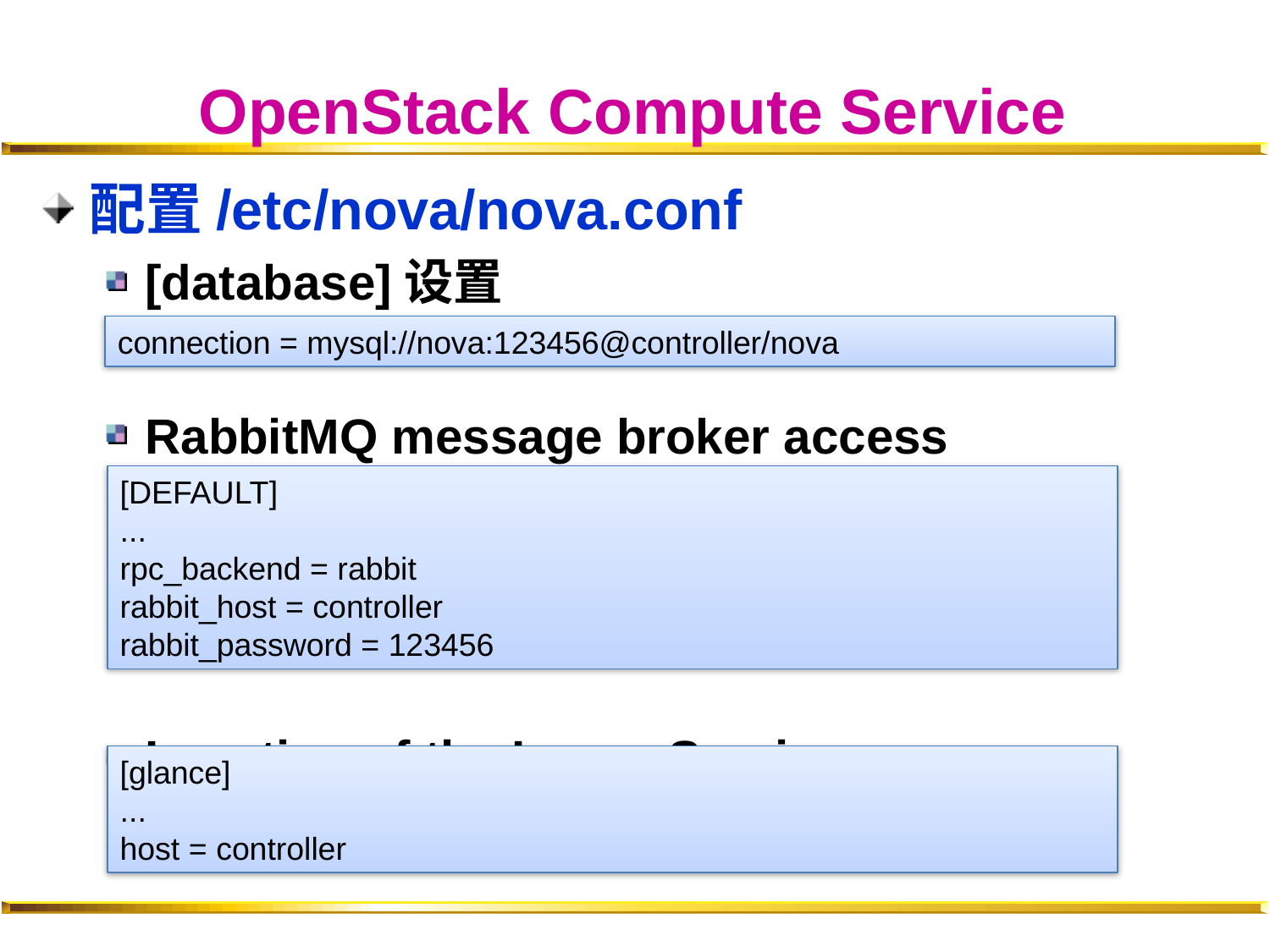

# OpenStack Compute Service
配置/etc/nova/nova.conf
[database]设置

RabbitMQ message broker access

Location of the Image Service

connection = mysql://nova:123456@controller/nova
[DEFAULT]
...
rpc_backend = rabbit
rabbit_host = controller
rabbit_password = 123456
[glance]
...
host = controller